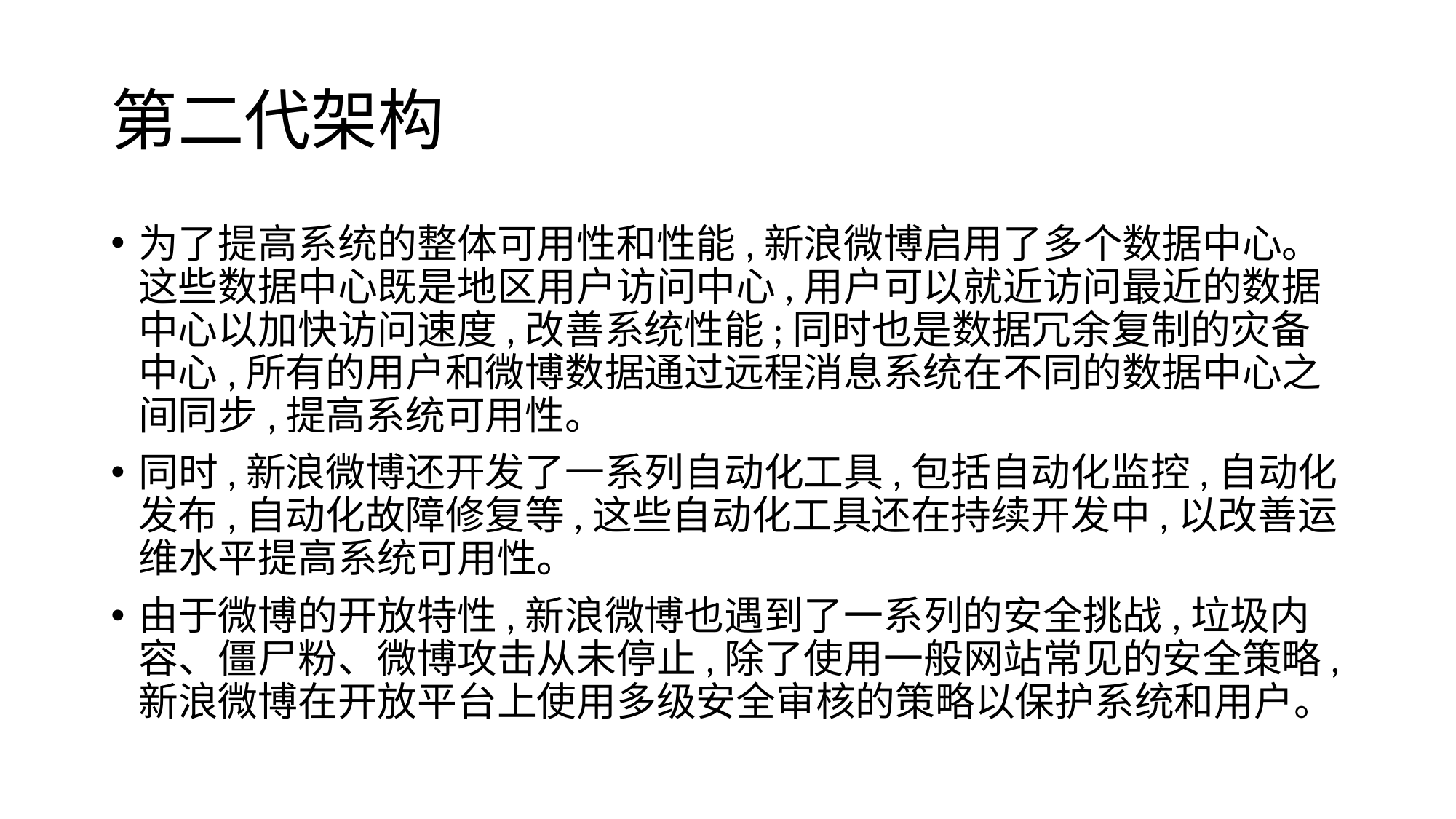

# 第二代架构
为了提高系统的整体可用性和性能,新浪微博启用了多个数据中心。这些数据中心既是地区用户访问中心,用户可以就近访问最近的数据中心以加快访问速度,改善系统性能;同时也是数据冗余复制的灾备中心,所有的用户和微博数据通过远程消息系统在不同的数据中心之间同步,提高系统可用性。
同时,新浪微博还开发了一系列自动化工具,包括自动化监控,自动化发布,自动化故障修复等,这些自动化工具还在持续开发中,以改善运维水平提高系统可用性。
由于微博的开放特性,新浪微博也遇到了一系列的安全挑战,垃圾内容、僵尸粉、微博攻击从未停止,除了使用一般网站常见的安全策略,新浪微博在开放平台上使用多级安全审核的策略以保护系统和用户。